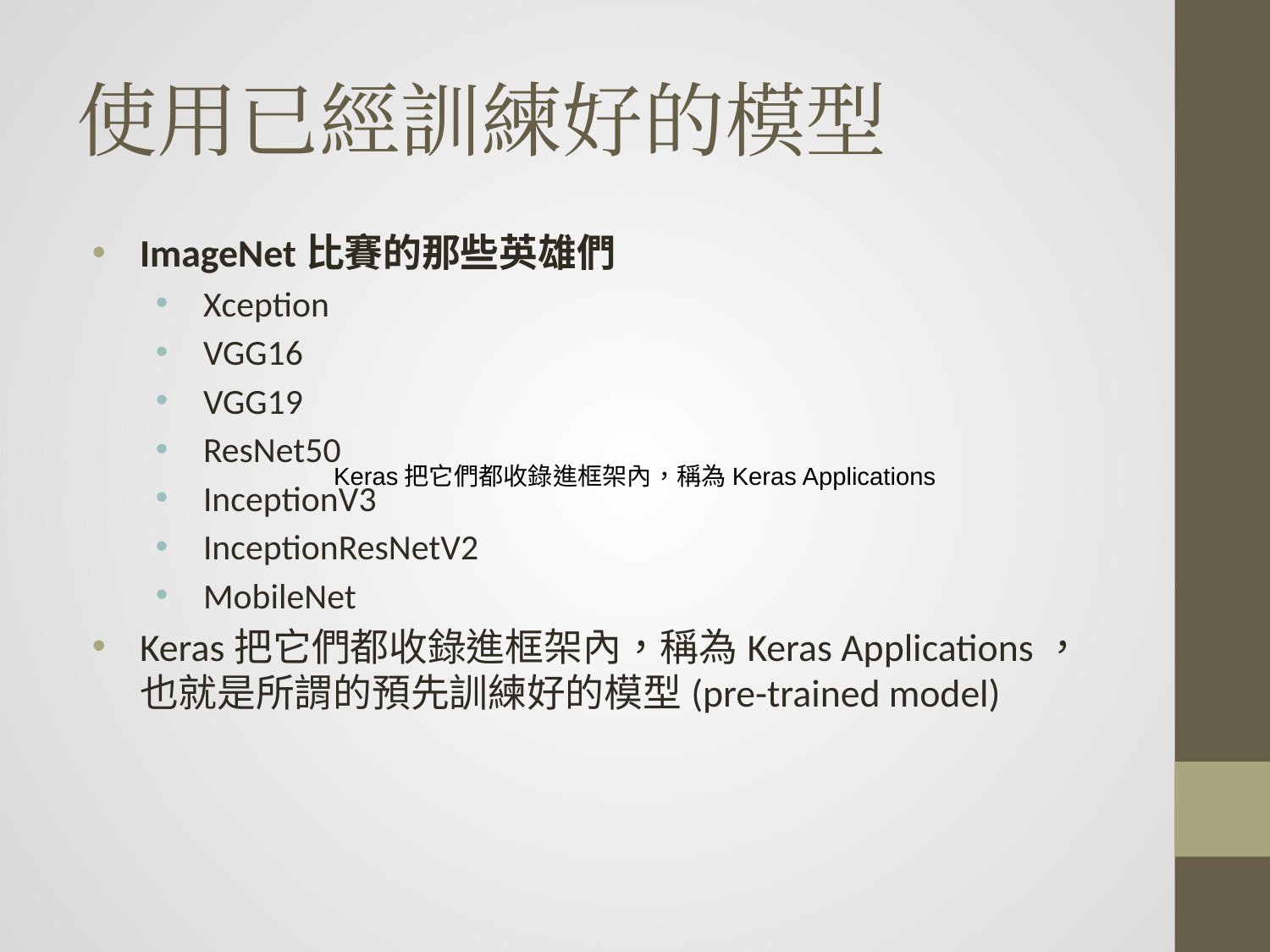

# 使用已經訓練好的模型
ImageNet比賽的那些英雄們
Xception
VGG16
VGG19
ResNet50
InceptionV3
InceptionResNetV2
MobileNet
Keras把它們都收錄進框架內，稱為Keras Applications，也就是所謂的預先訓練好的模型(pre-trained model)
Keras把它們都收錄進框架內，稱為Keras Applications